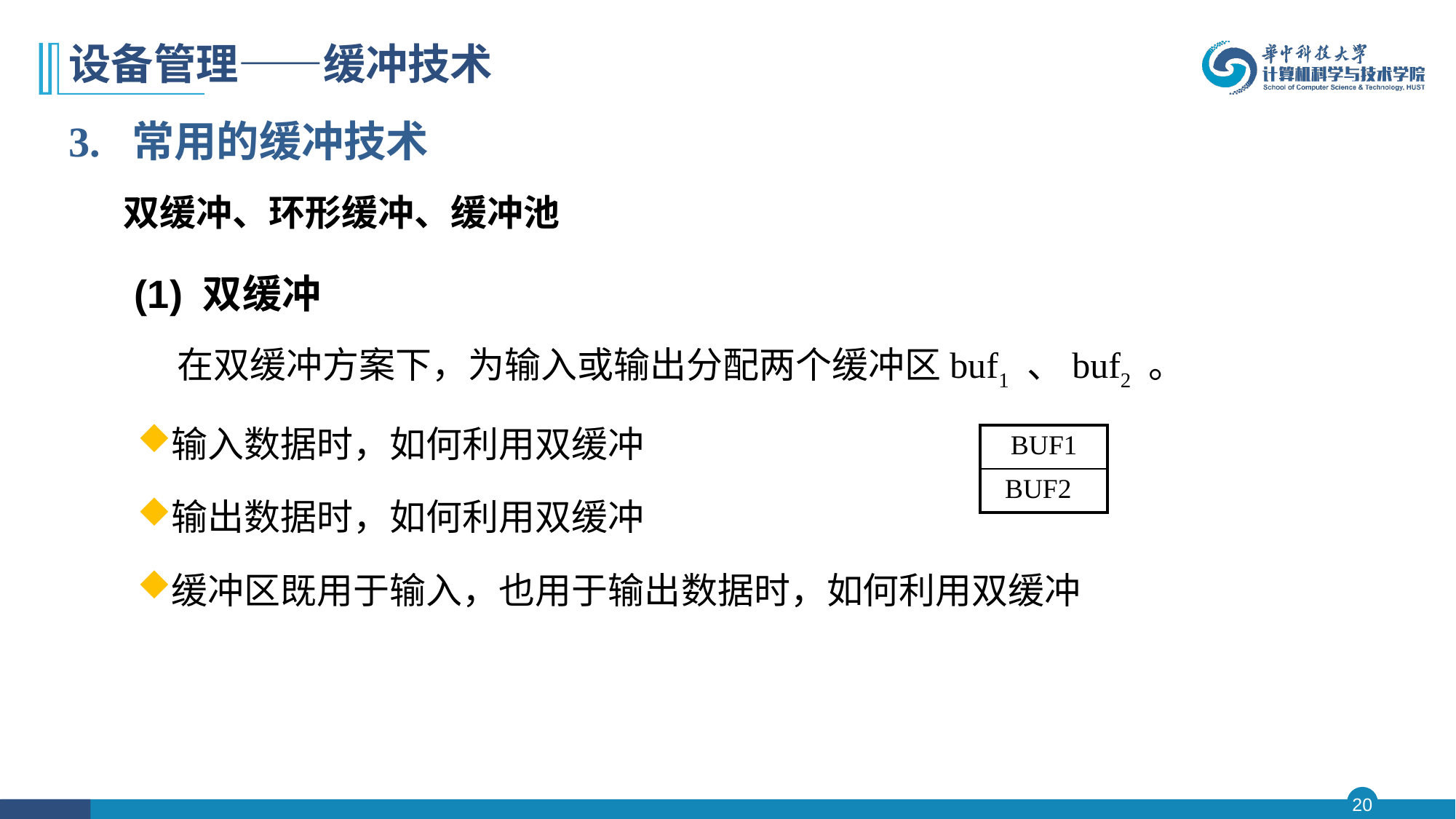

# 设备管理——缓冲技术
3.  常用的缓冲技术
       双缓冲、环形缓冲、缓冲池
      (1) 双缓冲
               在双缓冲方案下，为输入或输出分配两个缓冲区buf1 、buf2 。
输入数据时，如何利用双缓冲
输出数据时，如何利用双缓冲
缓冲区既用于输入，也用于输出数据时，如何利用双缓冲
| BUF1 |
| --- |
| BUF2 |